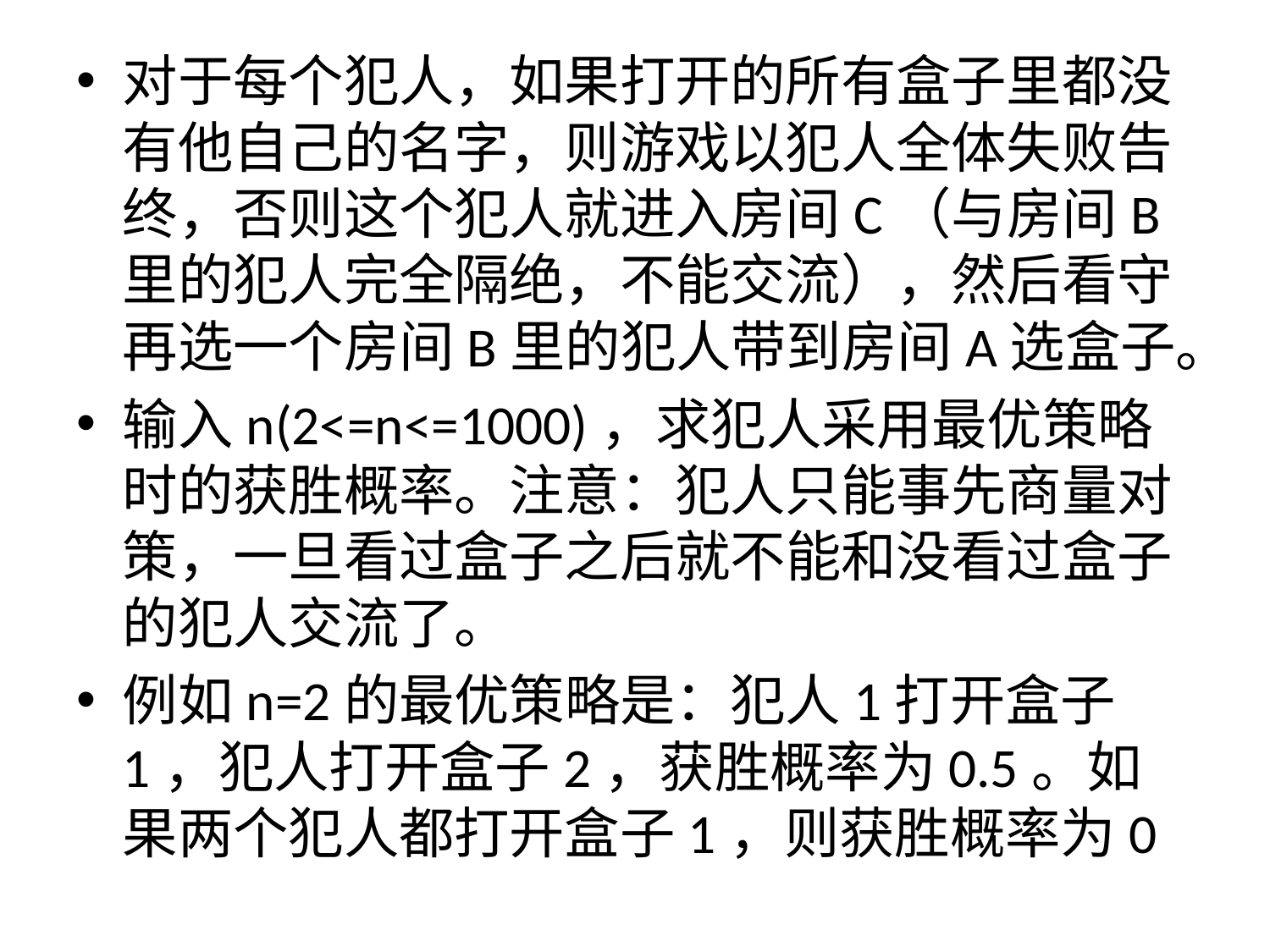

对于每个犯人，如果打开的所有盒子里都没有他自己的名字，则游戏以犯人全体失败告终，否则这个犯人就进入房间C（与房间B里的犯人完全隔绝，不能交流），然后看守再选一个房间B里的犯人带到房间A选盒子。
输入n(2<=n<=1000)，求犯人采用最优策略时的获胜概率。注意：犯人只能事先商量对策，一旦看过盒子之后就不能和没看过盒子的犯人交流了。
例如n=2的最优策略是：犯人1打开盒子1，犯人打开盒子2，获胜概率为0.5。如果两个犯人都打开盒子1，则获胜概率为0